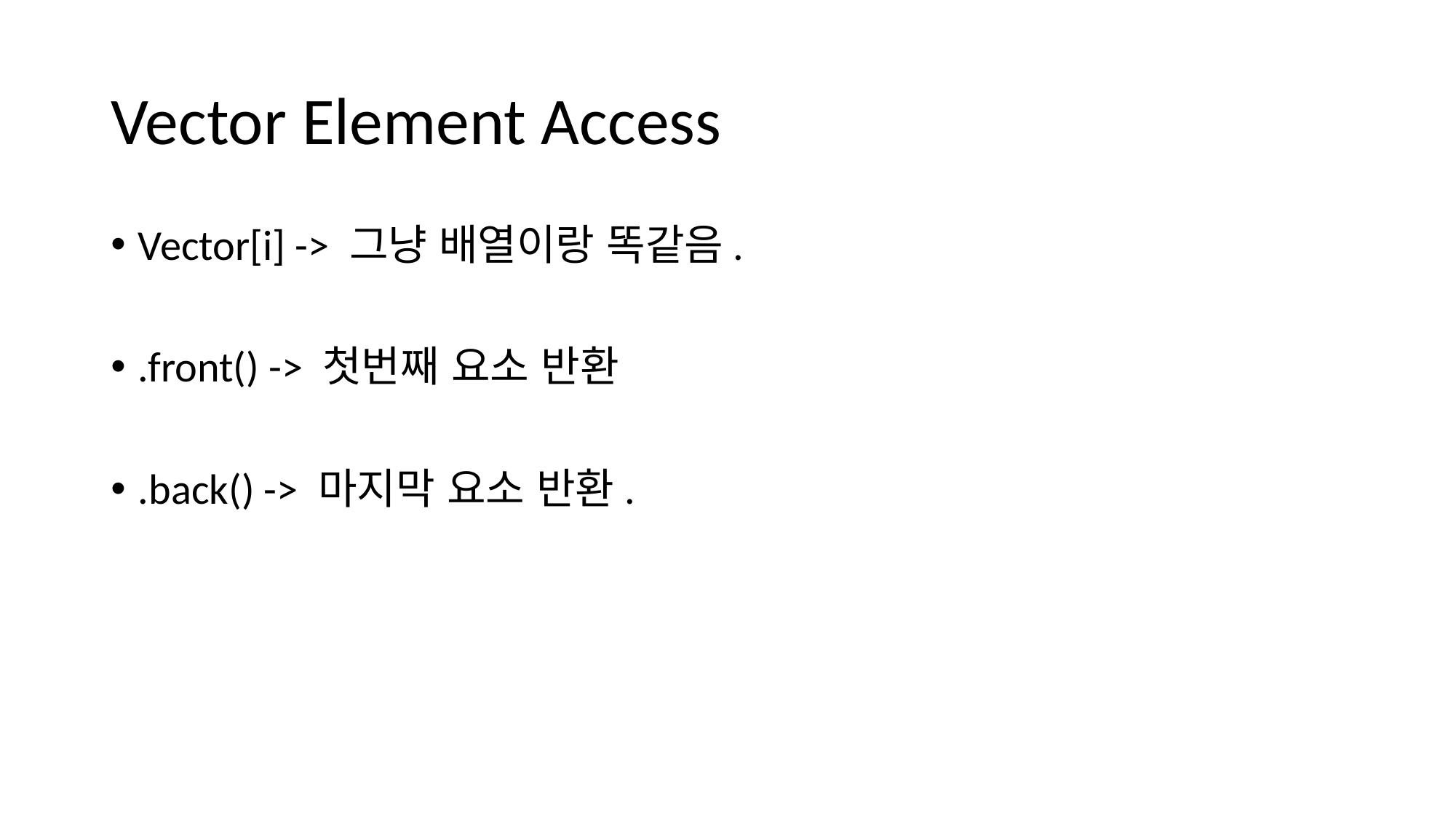

# Vector Element Access
Vector[i] -> 그냥 배열이랑 똑같음.

.front() -> 첫번째 요소 반환

.back() -> 마지막 요소 반환.